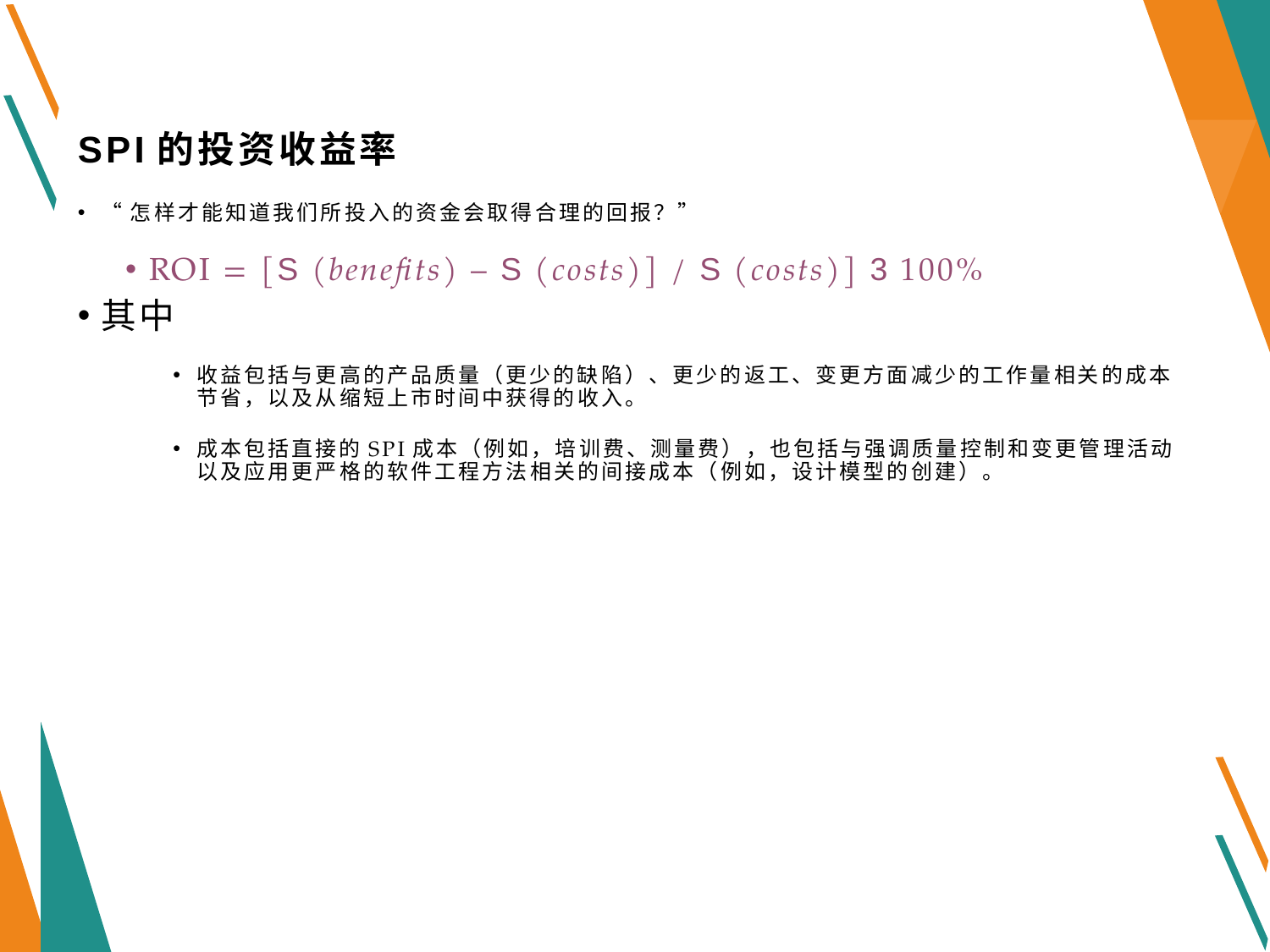

# SPI的投资收益率
“怎样才能知道我们所投入的资金会取得合理的回报？”
ROI = [S (benefits) – S (costs)] / S (costs)] 3 100%
其中
收益包括与更高的产品质量（更少的缺陷）、更少的返工、变更方面减少的工作量相关的成本节省，以及从缩短上市时间中获得的收入。
成本包括直接的SPI成本（例如，培训费、测量费），也包括与强调质量控制和变更管理活动以及应用更严格的软件工程方法相关的间接成本（例如，设计模型的创建）。
19